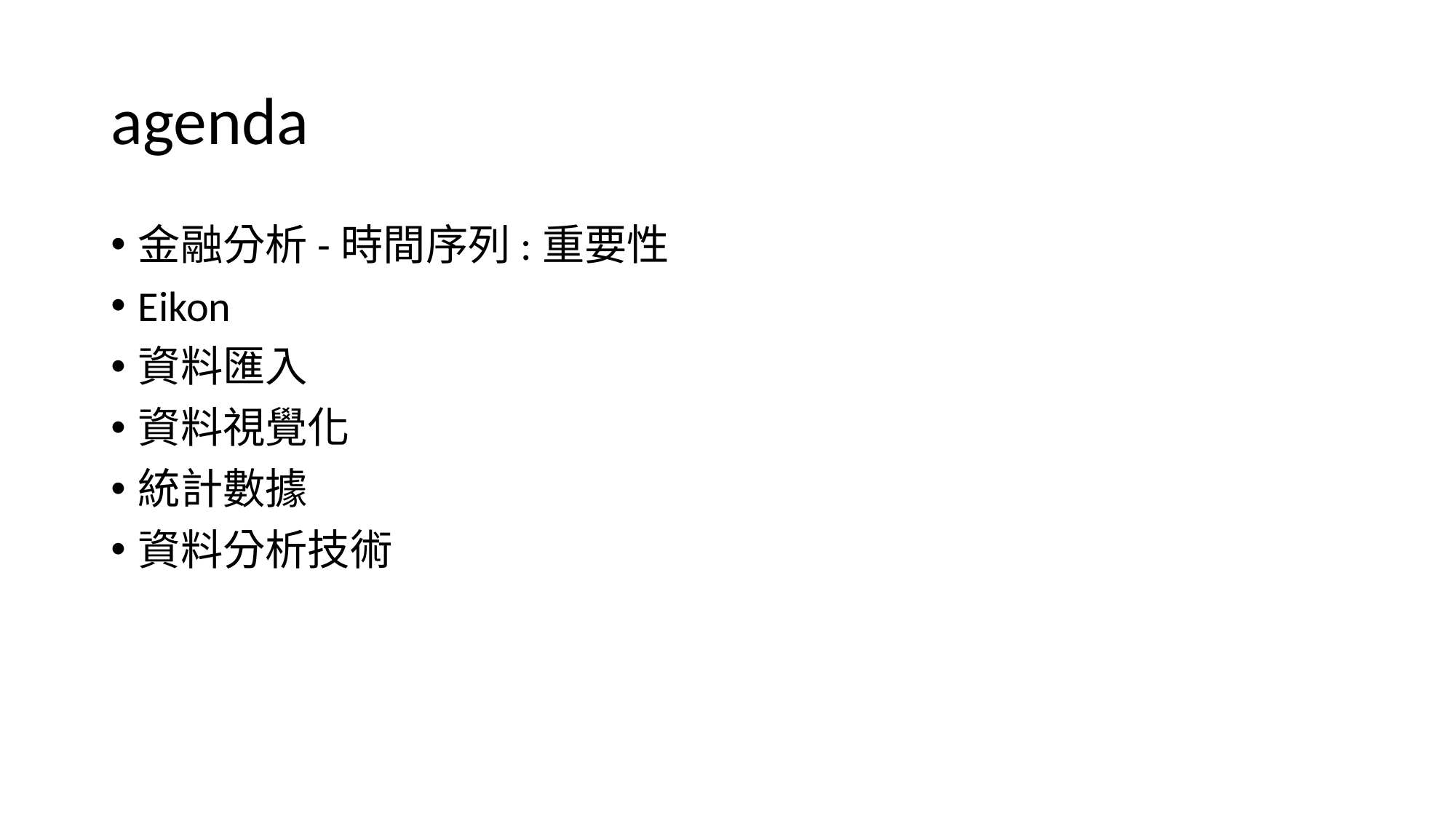

# agenda
金融分析-時間序列:重要性
Eikon
資料匯入
資料視覺化
統計數據
資料分析技術